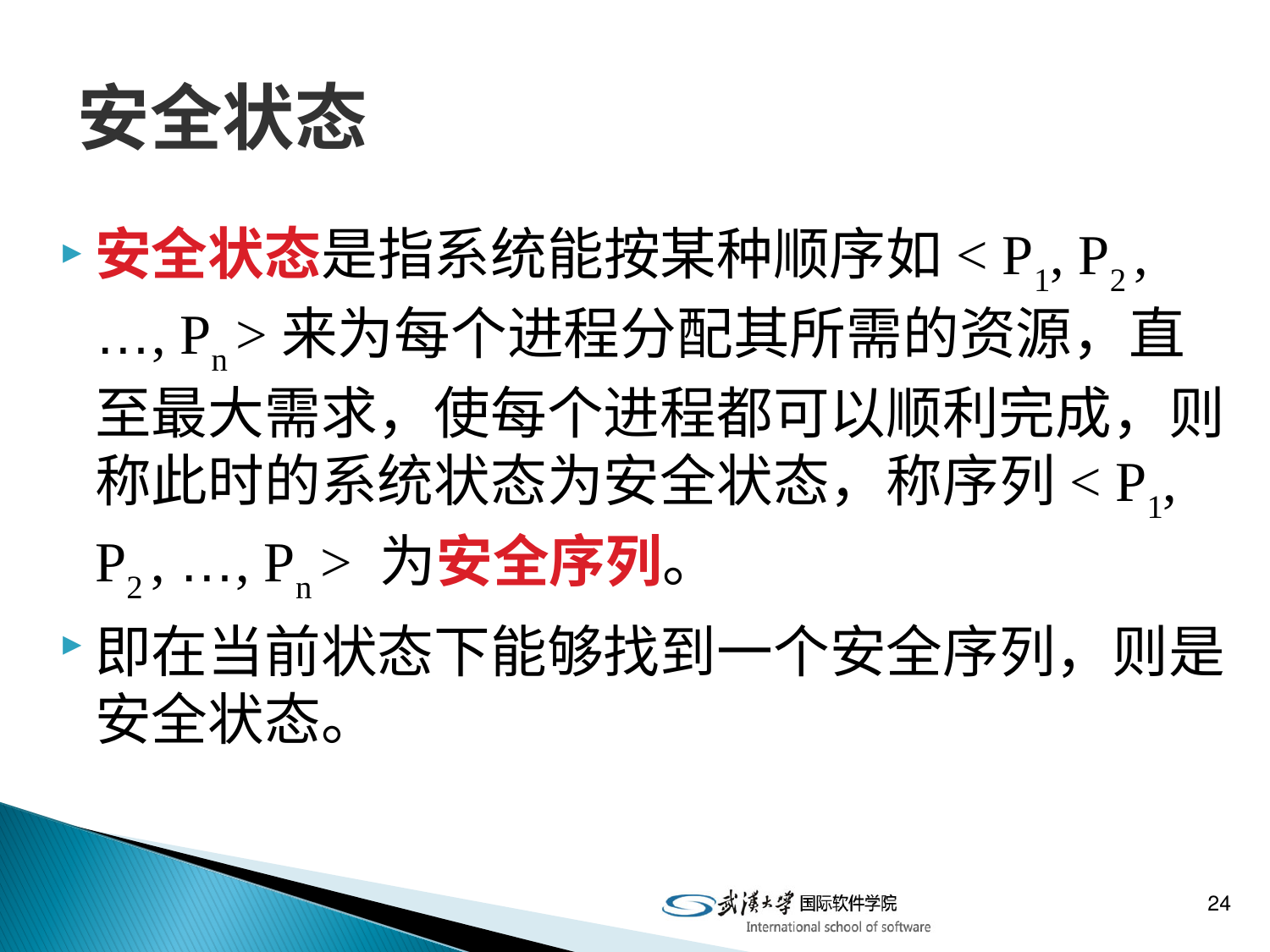

# 安全状态
安全状态是指系统能按某种顺序如< P1, P2 , …, Pn >来为每个进程分配其所需的资源，直至最大需求，使每个进程都可以顺利完成，则称此时的系统状态为安全状态，称序列< P1, P2 , …, Pn > 为安全序列。
即在当前状态下能够找到一个安全序列，则是安全状态。